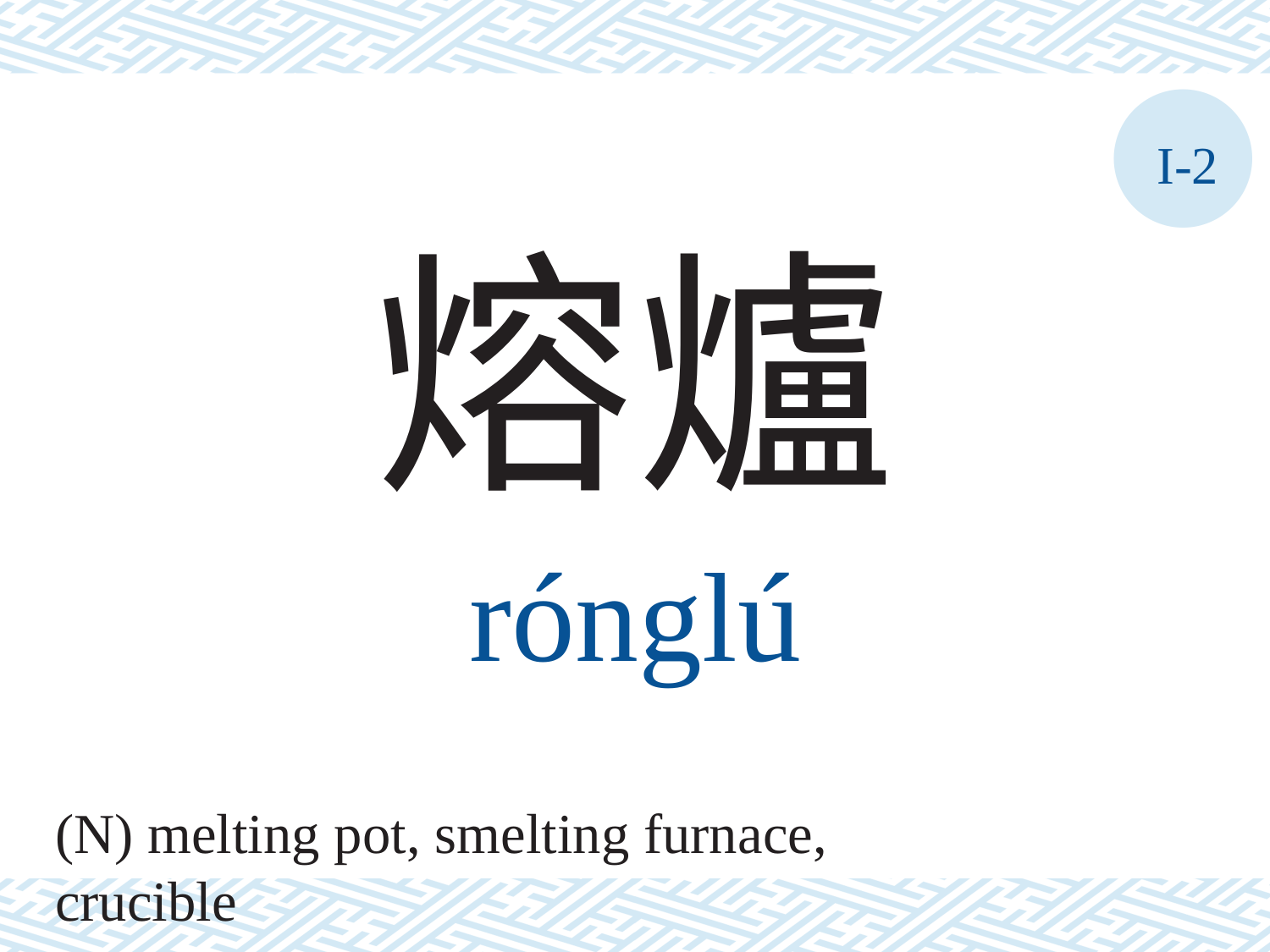

I-2
熔爐
rónglú
(N) melting pot, smelting furnace, crucible